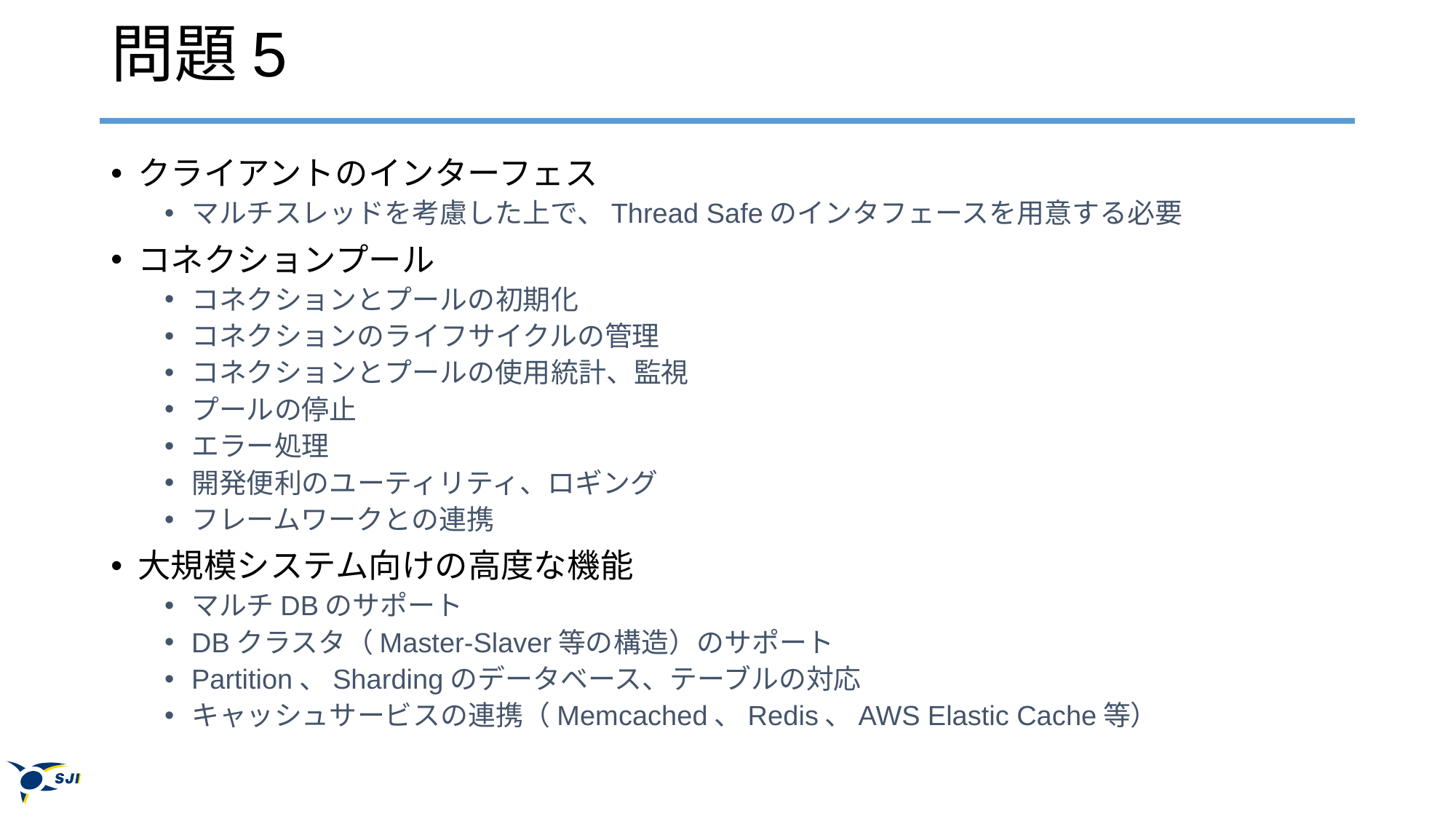

# 問題5
クライアントのインターフェス
マルチスレッドを考慮した上で、Thread Safeのインタフェースを用意する必要
コネクションプール
コネクションとプールの初期化
コネクションのライフサイクルの管理
コネクションとプールの使用統計、監視
プールの停止
エラー処理
開発便利のユーティリティ、ロギング
フレームワークとの連携
大規模システム向けの高度な機能
マルチDBのサポート
DBクラスタ（Master-Slaver等の構造）のサポート
Partition、Shardingのデータベース、テーブルの対応
キャッシュサービスの連携（Memcached、Redis、AWS Elastic Cache等）